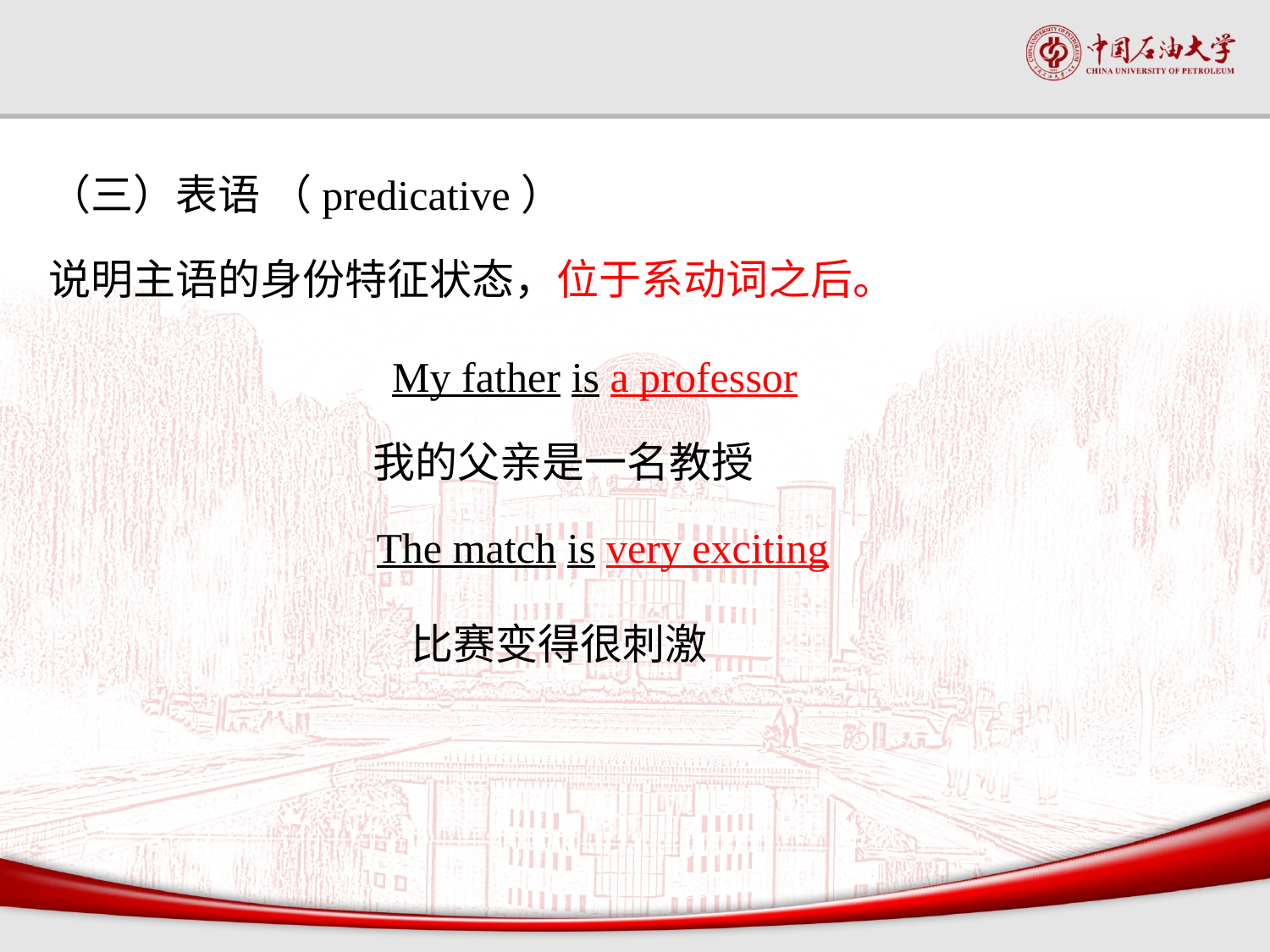

#
（三）表语 （predicative）
说明主语的身份特征状态，位于系动词之后。
                            My father is a professor
                                 我的父亲是一名教授
                               The match is very exciting
                                   比赛变得很刺激